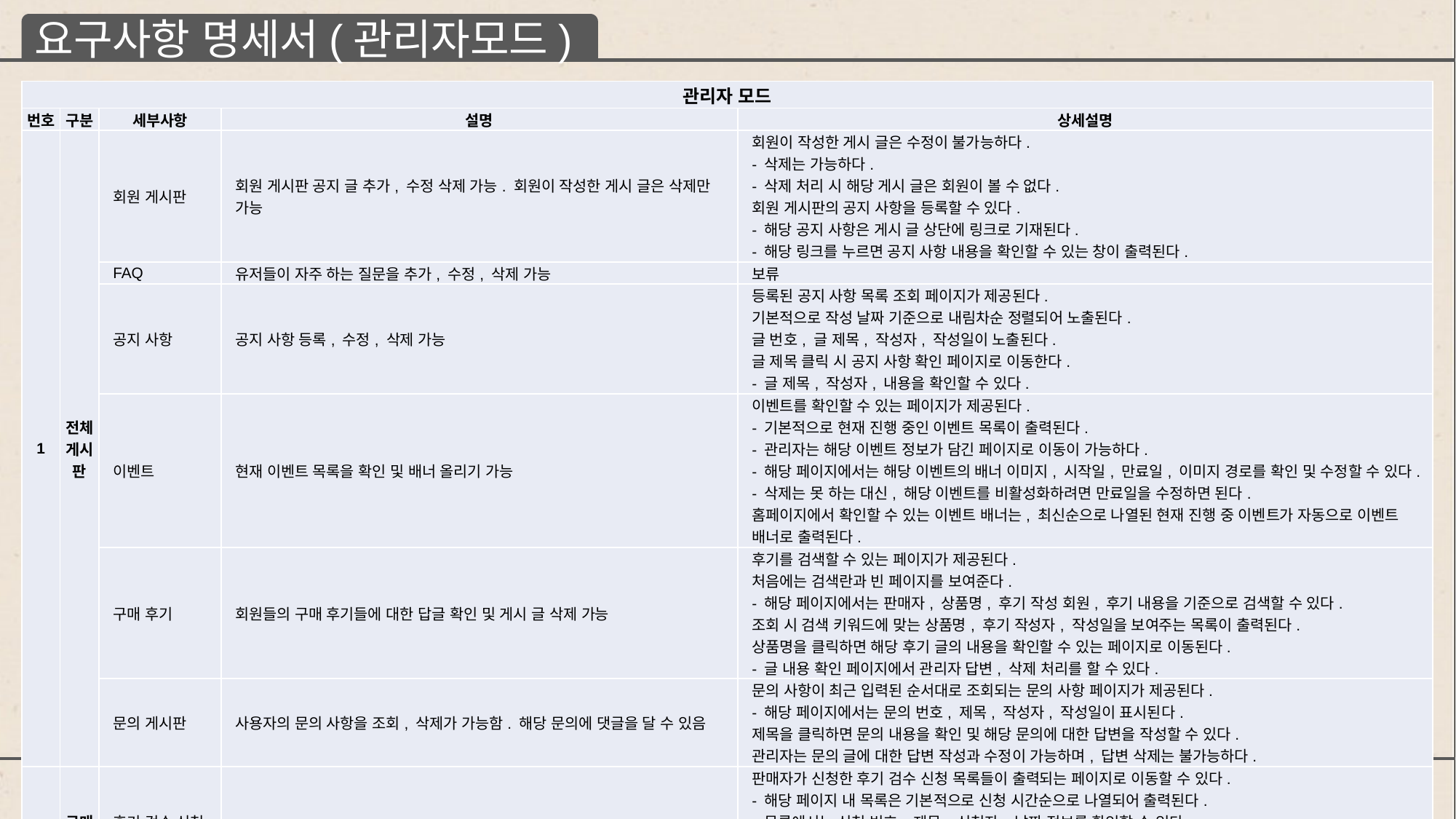

요구사항 명세서(관리자모드)
| 관리자 모드 |  |  |  |  |
| --- | --- | --- | --- | --- |
| 번호 | 구분 | 세부사항 | 설명 | 상세설명 |
| 1 | 전체 게시판 | 회원 게시판 | 회원 게시판 공지 글 추가, 수정 삭제 가능. 회원이 작성한 게시 글은 삭제만 가능 | 회원이 작성한 게시 글은 수정이 불가능하다. - 삭제는 가능하다. - 삭제 처리 시 해당 게시 글은 회원이 볼 수 없다. 회원 게시판의 공지 사항을 등록할 수 있다. - 해당 공지 사항은 게시 글 상단에 링크로 기재된다. - 해당 링크를 누르면 공지 사항 내용을 확인할 수 있는 창이 출력된다. |
|  |  | FAQ | 유저들이 자주 하는 질문을 추가, 수정, 삭제 가능 | 보류 |
|  |  | 공지 사항 | 공지 사항 등록, 수정, 삭제 가능 | 등록된 공지 사항 목록 조회 페이지가 제공된다. 기본적으로 작성 날짜 기준으로 내림차순 정렬되어 노출된다. 글 번호, 글 제목, 작성자, 작성일이 노출된다. 글 제목 클릭 시 공지 사항 확인 페이지로 이동한다. - 글 제목, 작성자, 내용을 확인할 수 있다. |
|  |  | 이벤트 | 현재 이벤트 목록을 확인 및 배너 올리기 가능 | 이벤트를 확인할 수 있는 페이지가 제공된다. - 기본적으로 현재 진행 중인 이벤트 목록이 출력된다. - 관리자는 해당 이벤트 정보가 담긴 페이지로 이동이 가능하다. - 해당 페이지에서는 해당 이벤트의 배너 이미지, 시작일, 만료일, 이미지 경로를 확인 및 수정할 수 있다. - 삭제는 못 하는 대신, 해당 이벤트를 비활성화하려면 만료일을 수정하면 된다. 홈페이지에서 확인할 수 있는 이벤트 배너는, 최신순으로 나열된 현재 진행 중 이벤트가 자동으로 이벤트 배너로 출력된다. |
|  |  | 구매 후기 | 회원들의 구매 후기들에 대한 답글 확인 및 게시 글 삭제 가능 | 후기를 검색할 수 있는 페이지가 제공된다. 처음에는 검색란과 빈 페이지를 보여준다. - 해당 페이지에서는 판매자, 상품명, 후기 작성 회원, 후기 내용을 기준으로 검색할 수 있다. 조회 시 검색 키워드에 맞는 상품명, 후기 작성자, 작성일을 보여주는 목록이 출력된다. 상품명을 클릭하면 해당 후기 글의 내용을 확인할 수 있는 페이지로 이동된다. - 글 내용 확인 페이지에서 관리자 답변, 삭제 처리를 할 수 있다. |
|  |  | 문의 게시판 | 사용자의 문의 사항을 조회, 삭제가 가능함. 해당 문의에 댓글을 달 수 있음 | 문의 사항이 최근 입력된 순서대로 조회되는 문의 사항 페이지가 제공된다. - 해당 페이지에서는 문의 번호, 제목, 작성자, 작성일이 표시된다. 제목을 클릭하면 문의 내용을 확인 및 해당 문의에 대한 답변을 작성할 수 있다. 관리자는 문의 글에 대한 답변 작성과 수정이 가능하며, 답변 삭제는 불가능하다. |
| 2 | 구매 후기 | 후기 검수 신청 내용 관리 | 판매자가 신청한 후기 검수 신청을 조회 및 승인 가능 | 판매자가 신청한 후기 검수 신청 목록들이 출력되는 페이지로 이동할 수 있다. - 해당 페이지 내 목록은 기본적으로 신청 시간순으로 나열되어 출력된다. - 목록에서는 신청 번호, 제목, 신청자, 날짜 정보를 확인할 수 있다. 해당 목록에서, 제목을 클릭하면 신청 내용을 확인할 수 있는 페이지로 이동된다. - 신청 내용 확인 페이지에서 관리자는 승인, 취소 버튼을 눌러 승인이나 취소를 할 수 있다. 관리자는 해당 사항에 대해 이메일로 작성하여 판매자 이메일로 발송할 수 있다. |